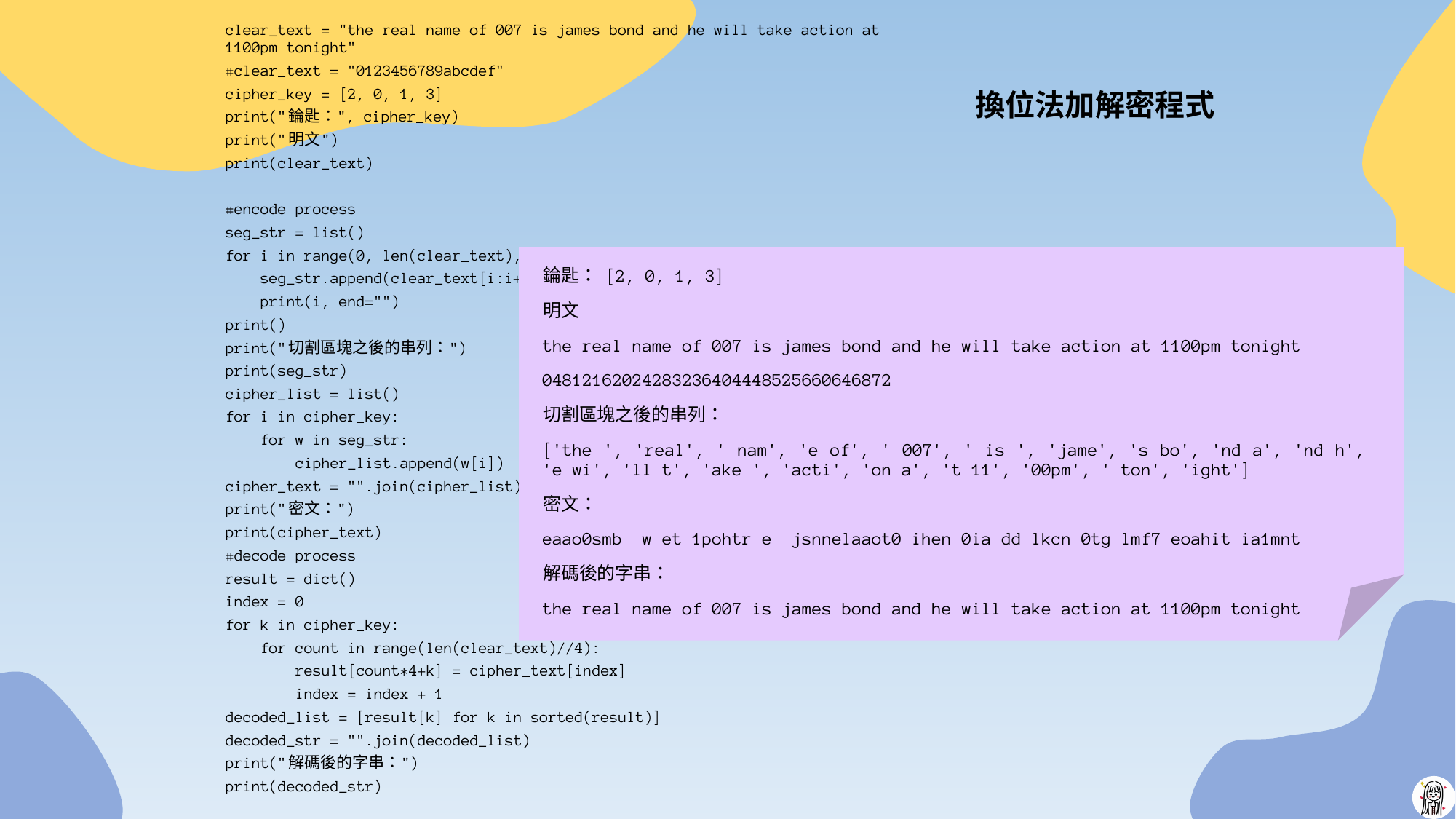

clear_text = "the real name of 007 is james bond and he will take action at 1100pm tonight"
#clear_text = "0123456789abcdef"
cipher_key = [2, 0, 1, 3]
print("錀匙：", cipher_key)
print("明文")
print(clear_text)

#encode process
seg_str = list()
for i in range(0, len(clear_text), 4):
    seg_str.append(clear_text[i:i+4])
    print(i, end="")
print()
print("切割區塊之後的串列：")
print(seg_str)
cipher_list = list()
for i in cipher_key:
    for w in seg_str:
        cipher_list.append(w[i])
cipher_text = "".join(cipher_list)
print("密文：")
print(cipher_text)
#decode process
result = dict()
index = 0
for k in cipher_key:
    for count in range(len(clear_text)//4):
        result[count*4+k] = cipher_text[index]
        index = index + 1
decoded_list = [result[k] for k in sorted(result)]
decoded_str = "".join(decoded_list)
print("解碼後的字串：")
print(decoded_str)
# 換位法加解密程式

錀匙： [2, 0, 1, 3]
明文
the real name of 007 is james bond and he will take action at 1100pm tonight
04812162024283236404448525660646872
切割區塊之後的串列：
['the ', 'real', ' nam', 'e of', ' 007', ' is ', 'jame', 's bo', 'nd a', 'nd h', 'e wi', 'll t', 'ake ', 'acti', 'on a', 't 11', '00pm', ' ton', 'ight']
密文：
eaao0smb  w et 1pohtr e  jsnnelaaot0 ihen 0ia dd lkcn 0tg lmf7 eoahit ia1mnt
解碼後的字串：
the real name of 007 is james bond and he will take action at 1100pm tonight
29